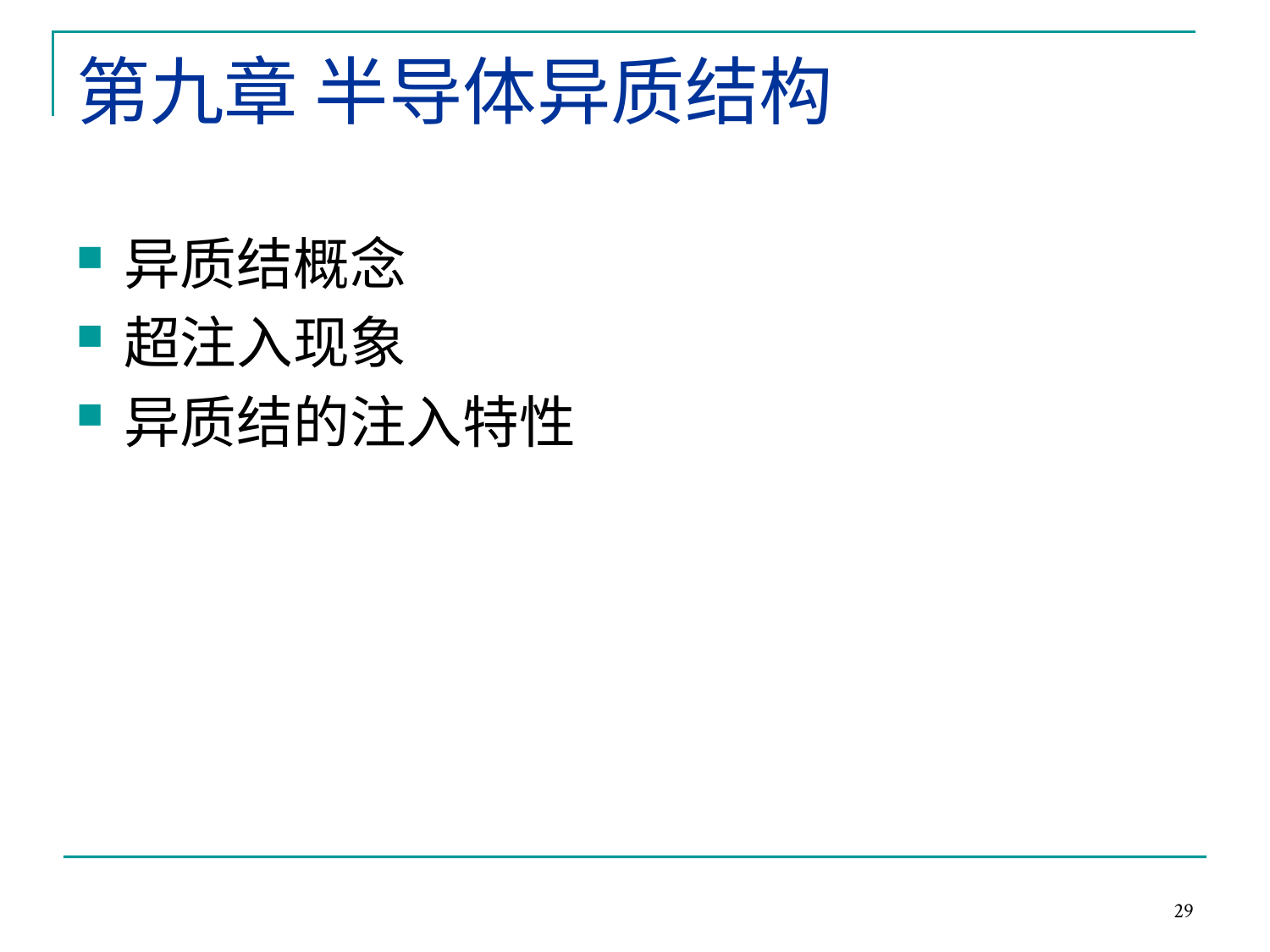

# 第九章 半导体异质结构
异质结概念
超注入现象
异质结的注入特性
29